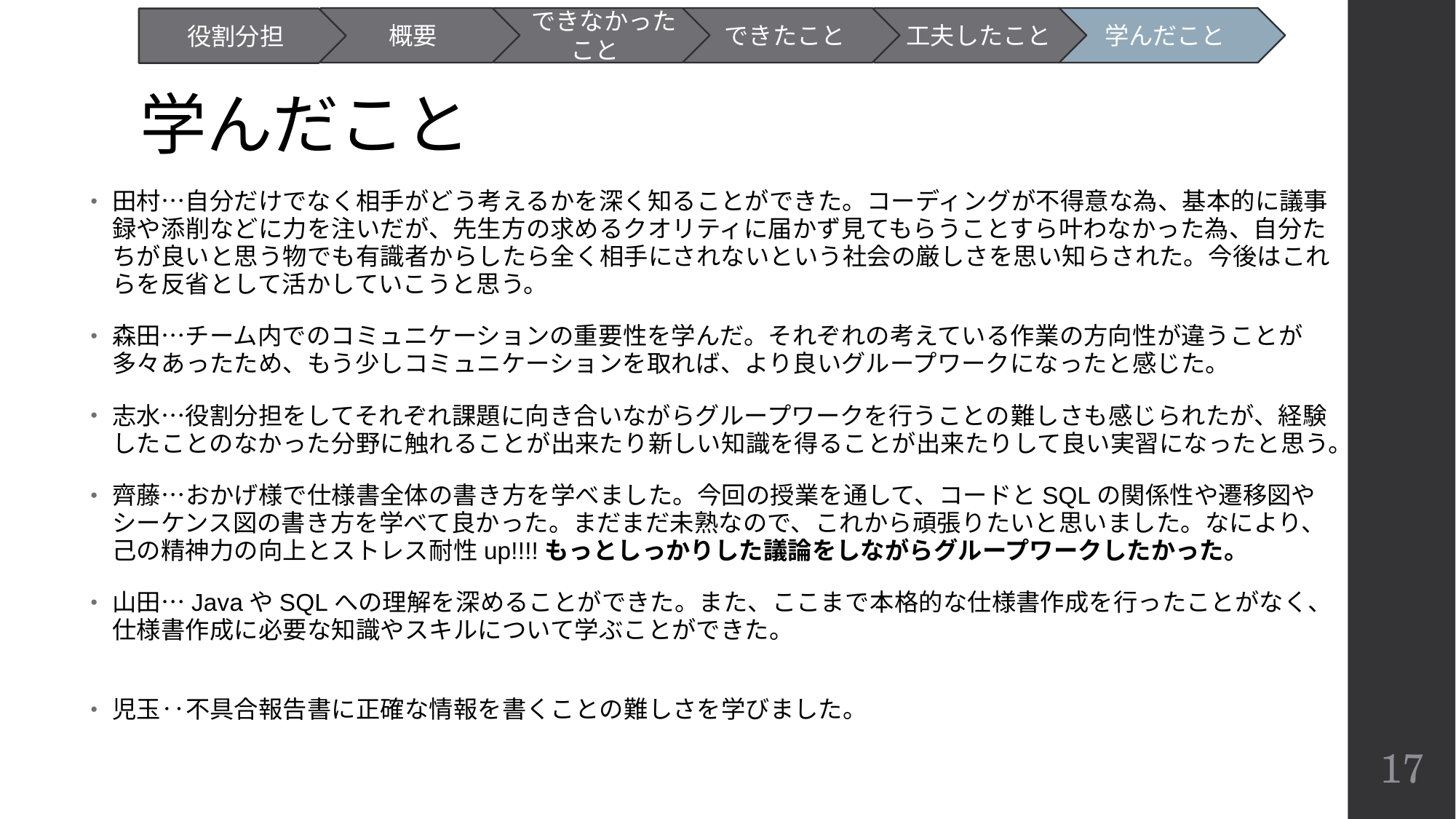

概要
　できなかったこと
できたこと
 工夫したこと
学んだこと
役割分担
# 学んだこと
田村…自分だけでなく相手がどう考えるかを深く知ることができた。コーディングが不得意な為、基本的に議事録や添削などに力を注いだが、先生方の求めるクオリティに届かず見てもらうことすら叶わなかった為、自分たちが良いと思う物でも有識者からしたら全く相手にされないという社会の厳しさを思い知らされた。今後はこれらを反省として活かしていこうと思う。
森田…チーム内でのコミュニケーションの重要性を学んだ。それぞれの考えている作業の方向性が違うことが多々あったため、もう少しコミュニケーションを取れば、より良いグループワークになったと感じた。
志水…役割分担をしてそれぞれ課題に向き合いながらグループワークを行うことの難しさも感じられたが、経験したことのなかった分野に触れることが出来たり新しい知識を得ることが出来たりして良い実習になったと思う。
齊藤…おかげ様で仕様書全体の書き方を学べました。今回の授業を通して、コードとSQLの関係性や遷移図やシーケンス図の書き方を学べて良かった。まだまだ未熟なので、これから頑張りたいと思いました。なにより、己の精神力の向上とストレス耐性up!!!!もっとしっかりした議論をしながらグループワークしたかった。
山田…JavaやSQLへの理解を深めることができた。また、ここまで本格的な仕様書作成を行ったことがなく、仕様書作成に必要な知識やスキルについて学ぶことができた。
児玉‥不具合報告書に正確な情報を書くことの難しさを学びました。
17